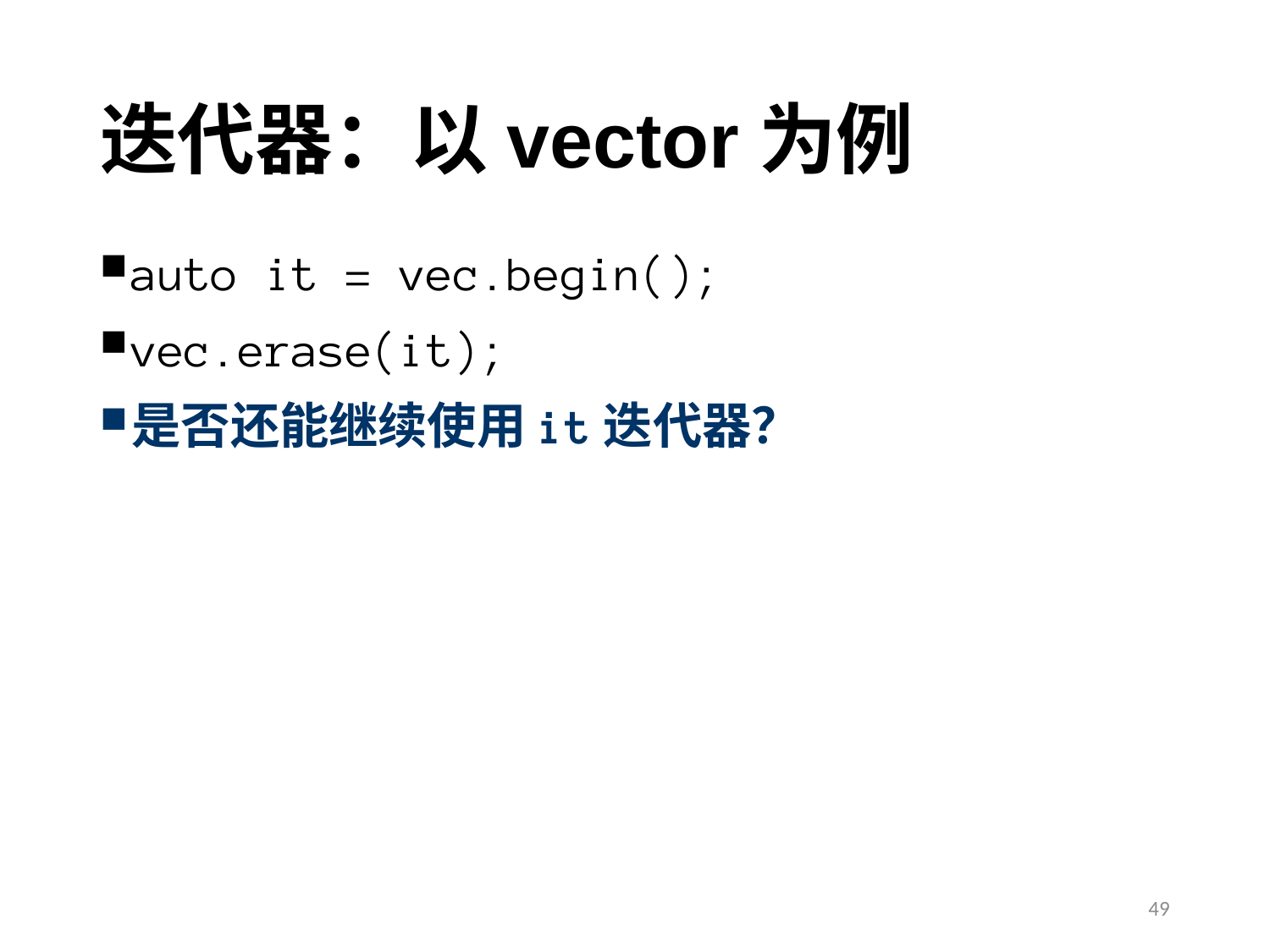

# 迭代器：以vector为例
auto it = vec.begin();
vec.erase(it);
是否还能继续使用it迭代器？

49